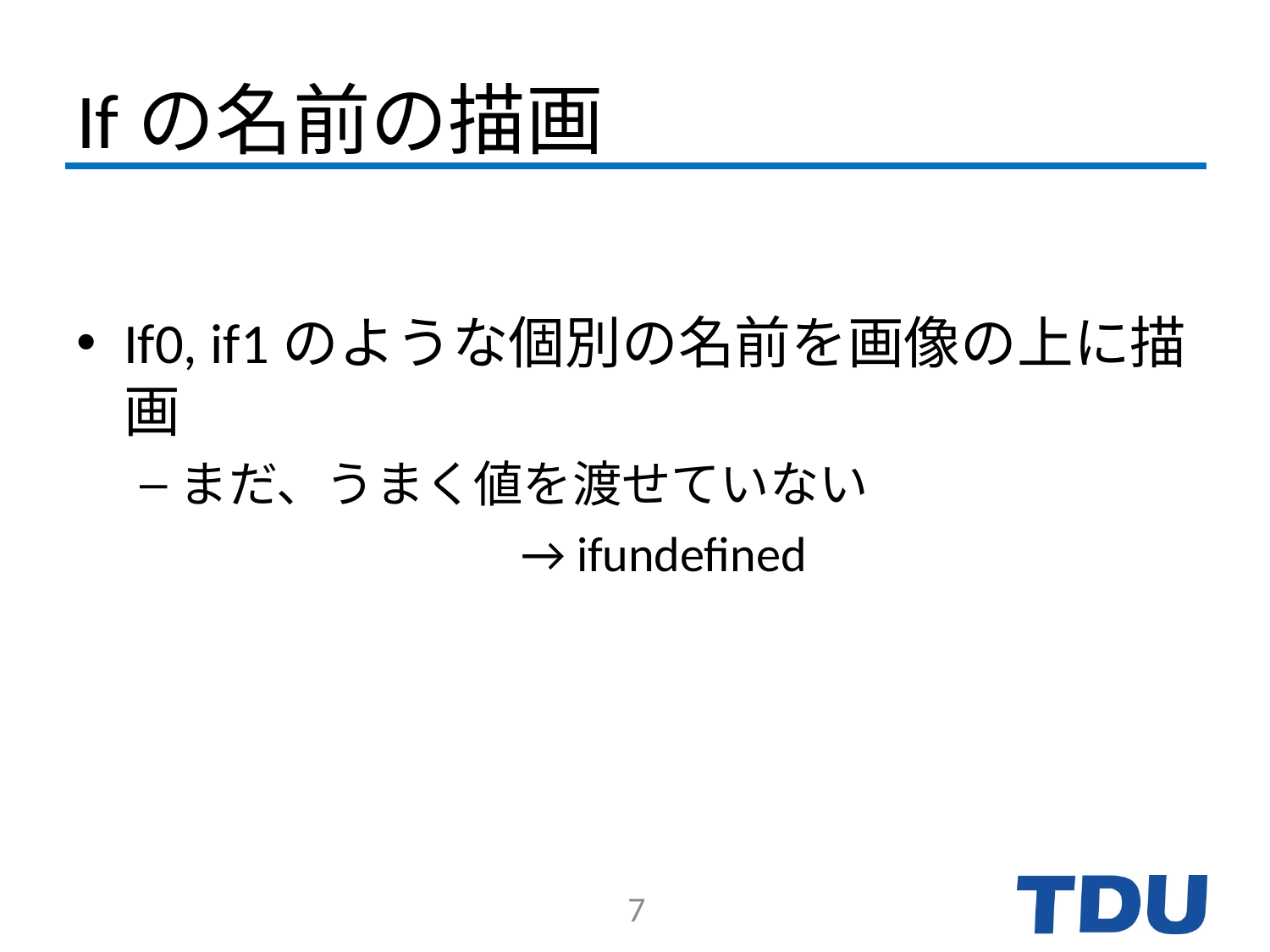

# Ifの名前の描画

If0, if1のような個別の名前を画像の上に描画
まだ、うまく値を渡せていない
			→ ifundefined
7